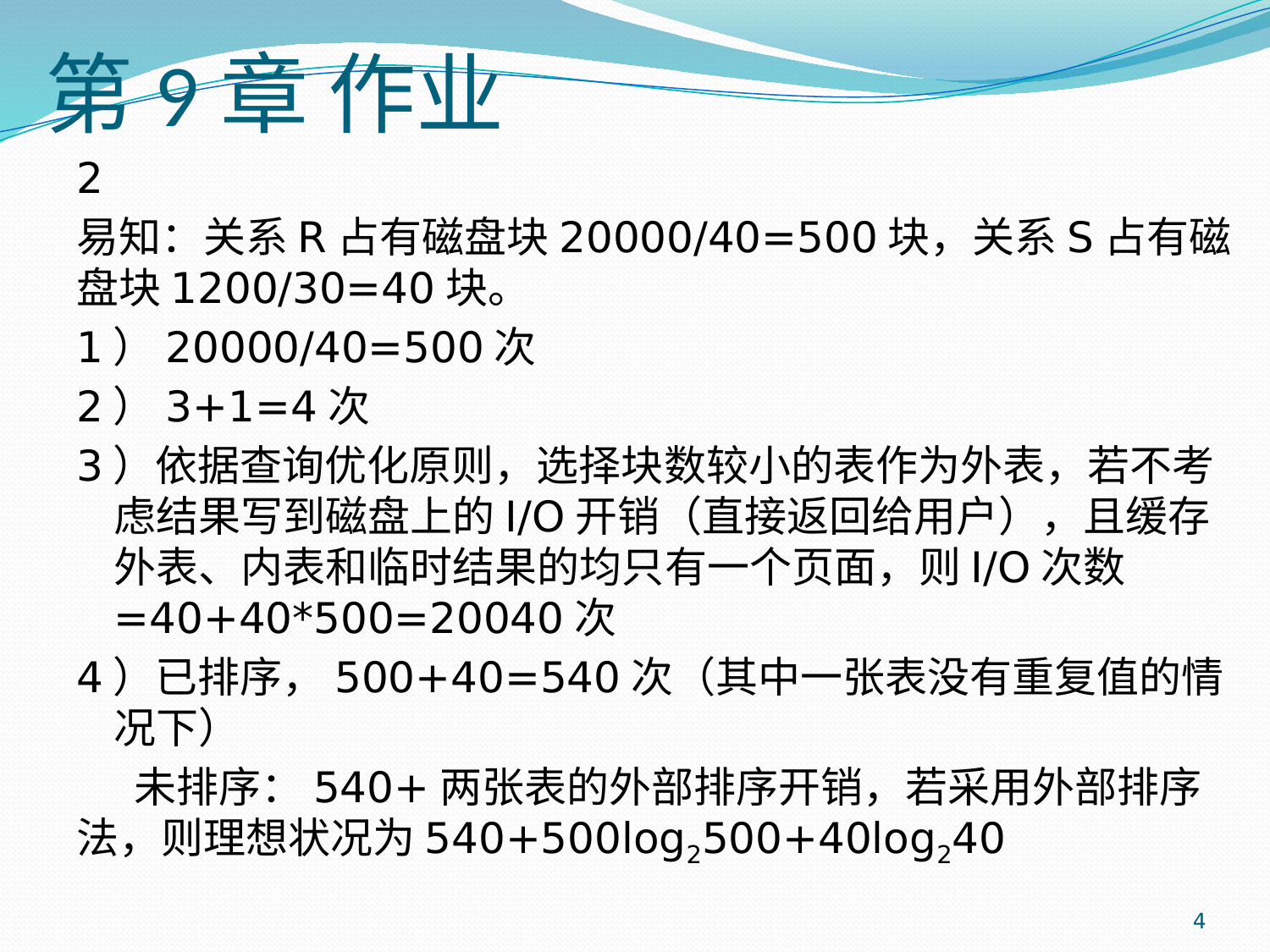

# 第9章 作业
2
易知：关系R占有磁盘块20000/40=500块，关系S占有磁盘块1200/30=40块。
1）20000/40=500次
2）3+1=4次
3）依据查询优化原则，选择块数较小的表作为外表，若不考虑结果写到磁盘上的I/O开销（直接返回给用户），且缓存外表、内表和临时结果的均只有一个页面，则I/O次数=40+40*500=20040次
4）已排序，500+40=540次（其中一张表没有重复值的情况下）
     未排序：540+两张表的外部排序开销，若采用外部排序法，则理想状况为540+500log2500+40log240
4